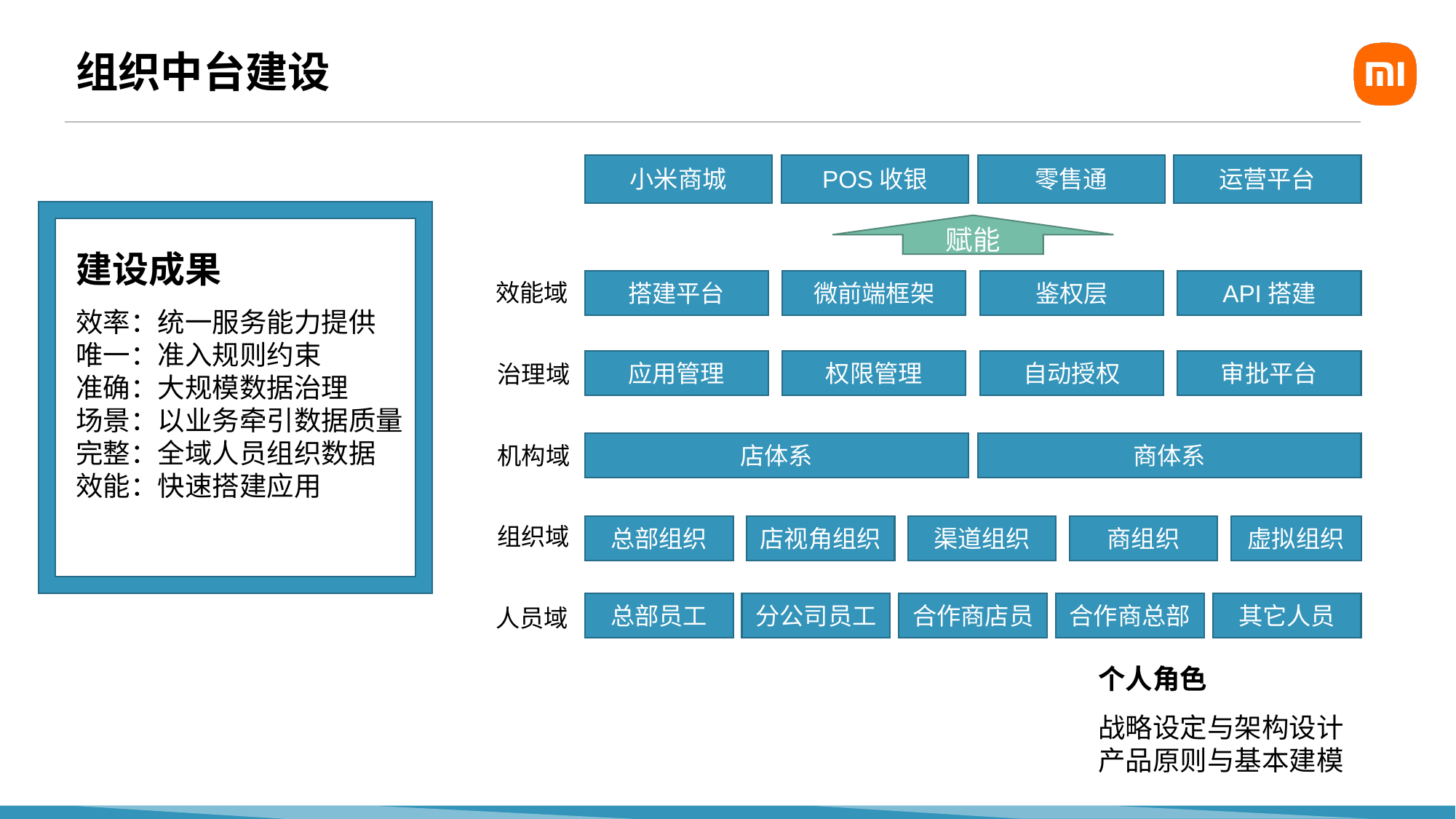

# 组织中台建设
小米商城
POS收银
零售通
运营平台

赋能
建设成果

效率：统一服务能力提供
唯一：准入规则约束
准确：大规模数据治理
场景：以业务牵引数据质量
完整：全域人员组织数据
效能：快速搭建应用
搭建平台
微前端框架
鉴权层
API搭建
效能域
应用管理
权限管理
自动授权
审批平台
治理域
商体系
店体系
机构域
组织域
总部组织
店视角组织
渠道组织
商组织
虚拟组织
总部员工
分公司员工
合作商店员
合作商总部
其它人员
人员域
个人角色

战略设定与架构设计
产品原则与基本建模